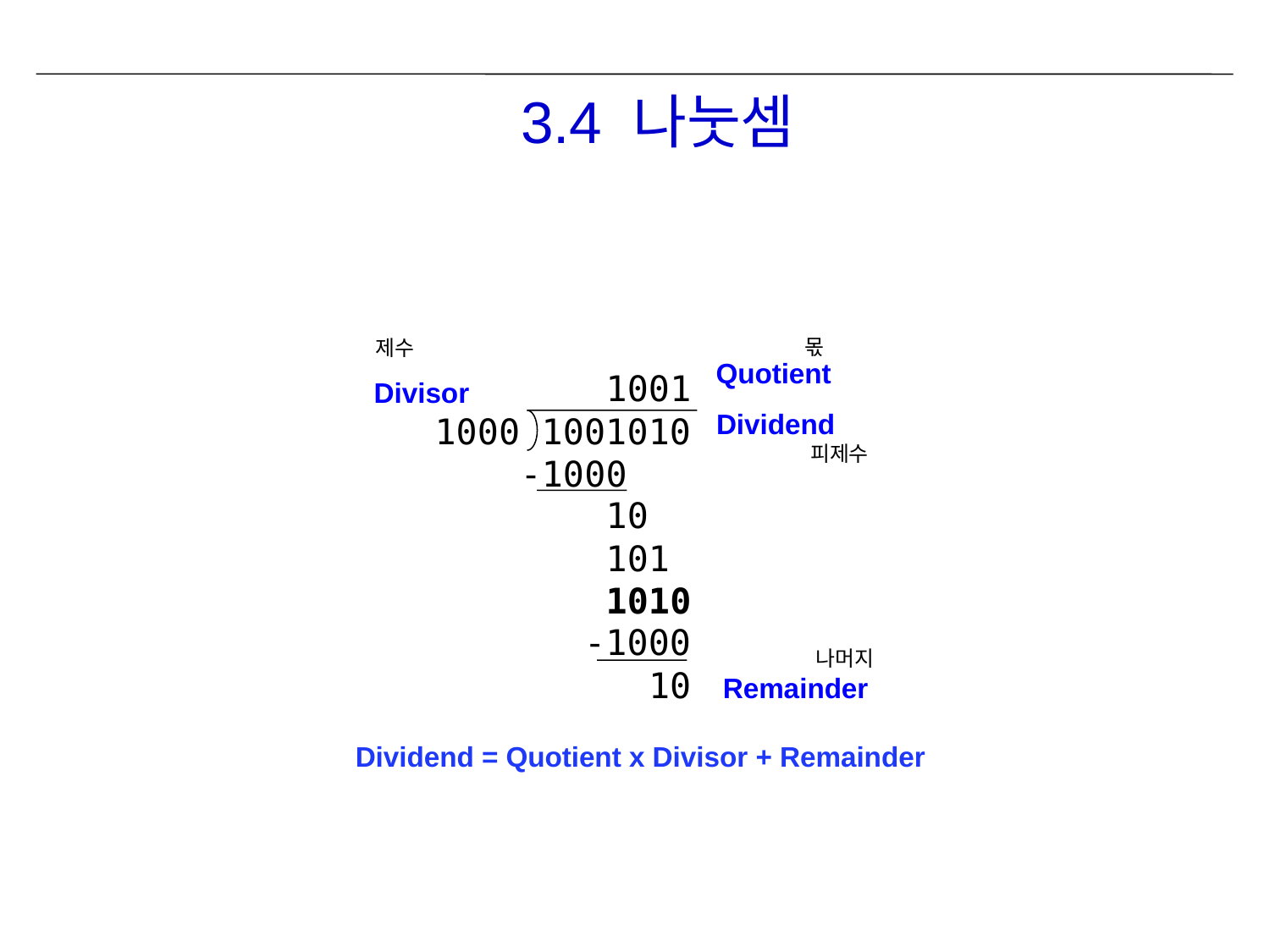

# 3.4 나눗셈
몫
제수
Quotient
        1001
1000 1001010
    -1000
        10
        101
        1010
       -1000
          10

Divisor
Dividend
Remainder
Dividend = Quotient x Divisor + Remainder
피제수
나머지